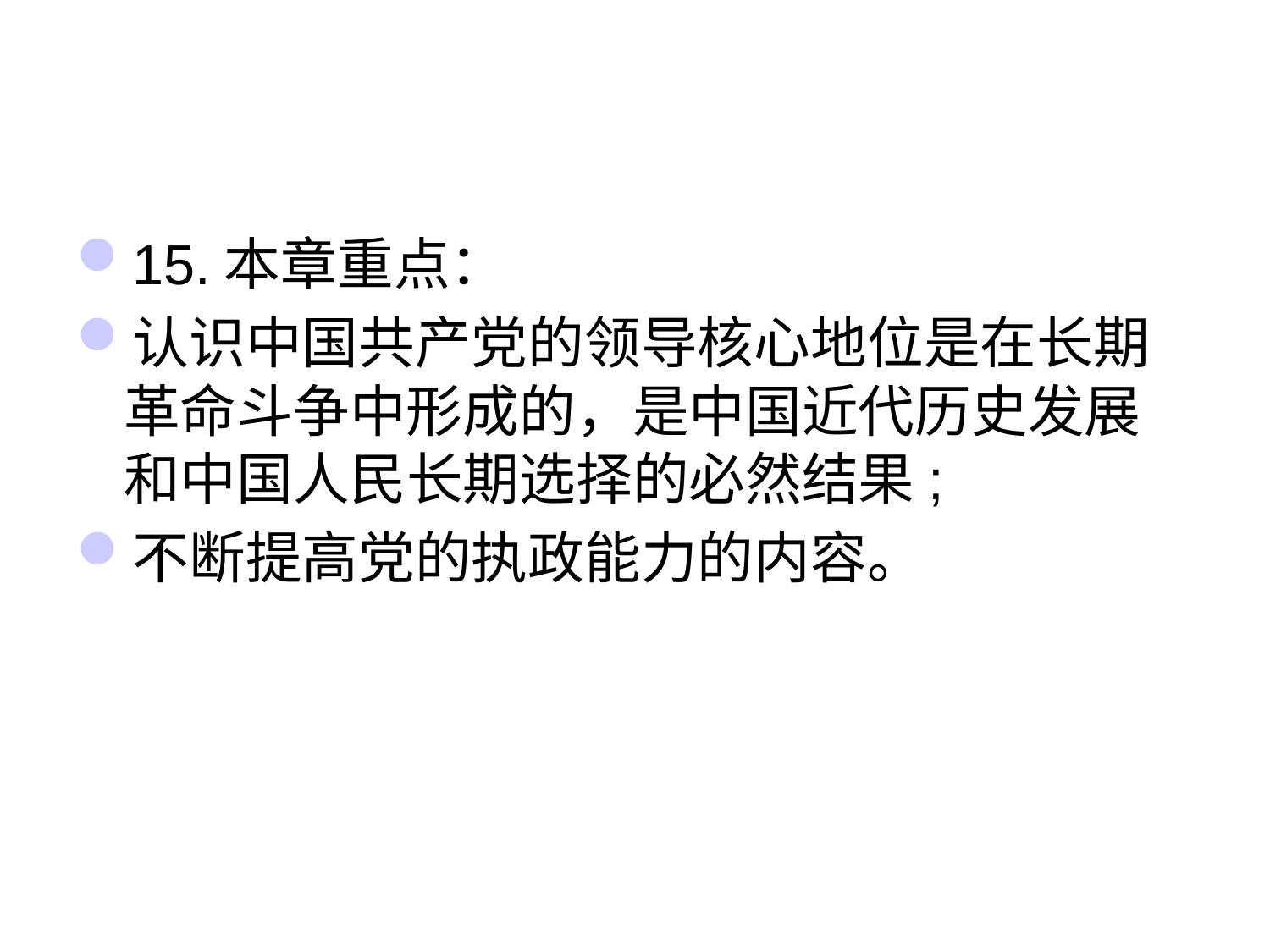

#
15.本章重点：
认识中国共产党的领导核心地位是在长期革命斗争中形成的，是中国近代历史发展和中国人民长期选择的必然结果;
不断提高党的执政能力的内容。